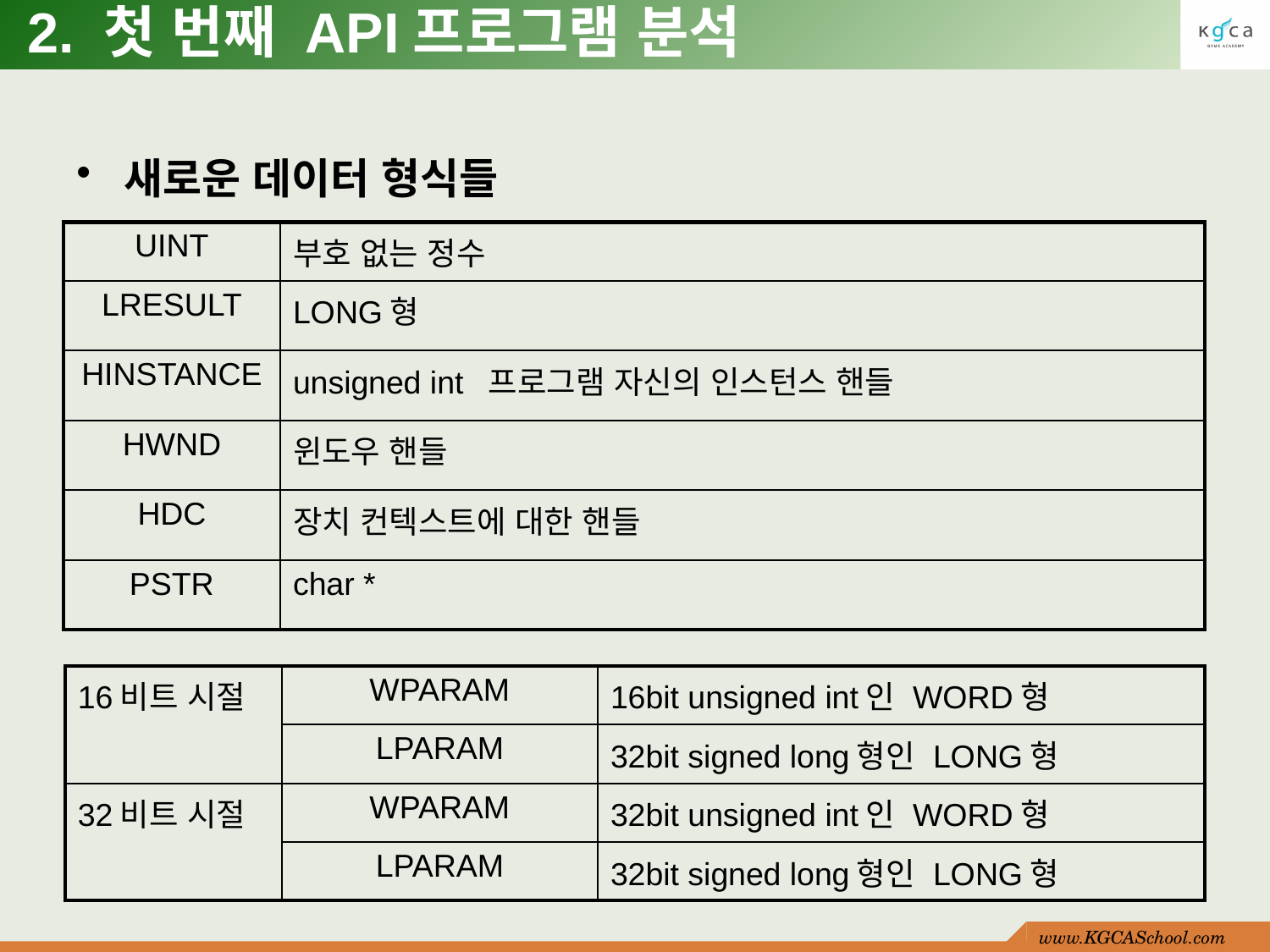

# 2. 첫 번째 API프로그램 분석
새로운 데이터 형식들
| UINT | 부호 없는 정수 |
| --- | --- |
| LRESULT | LONG형 |
| HINSTANCE | unsigned int 프로그램 자신의 인스턴스 핸들 |
| HWND | 윈도우 핸들 |
| HDC | 장치 컨텍스트에 대한 핸들 |
| PSTR | char \* |
| 16비트 시절 | WPARAM | 16bit unsigned int인 WORD형 |
| --- | --- | --- |
|  | LPARAM | 32bit signed long형인 LONG형 |
| 32비트 시절 | WPARAM | 32bit unsigned int인 WORD형 |
|  | LPARAM | 32bit signed long형인 LONG형 |